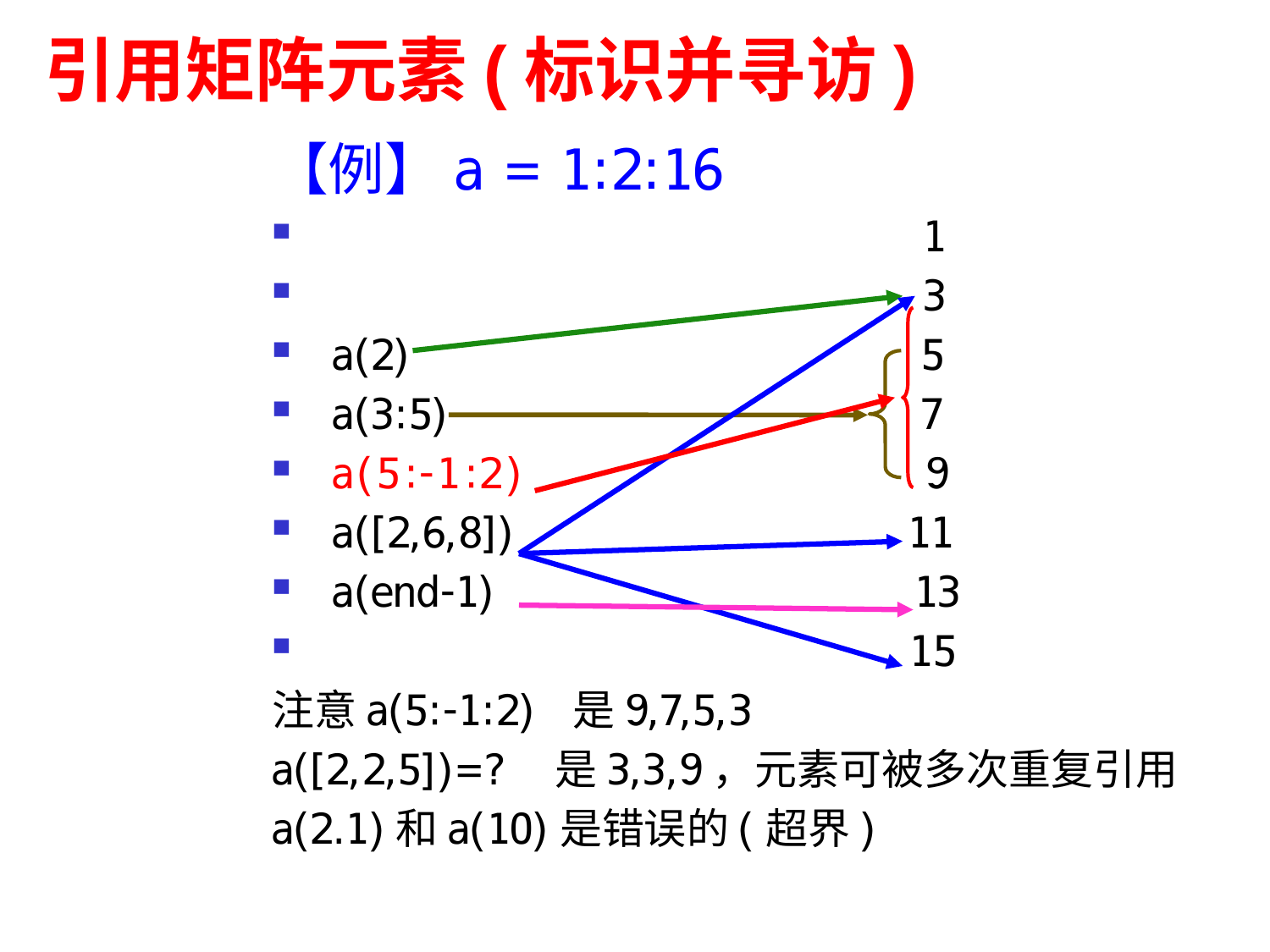

引用矩阵元素(标识并寻访)
#
【例】a = 1:2:16
                                              1
                                              3
 a(2)                                       5
 a(3:5)                                    7
 a(5:-1:2)                                9
 a([2,6,8])                              11
 a(end-1)                                13
                                             15
注意a(5:-1:2)  是9,7,5,3
a([2,2,5])=?   是3,3,9，元素可被多次重复引用
a(2.1)和a(10)是错误的(超界)

30